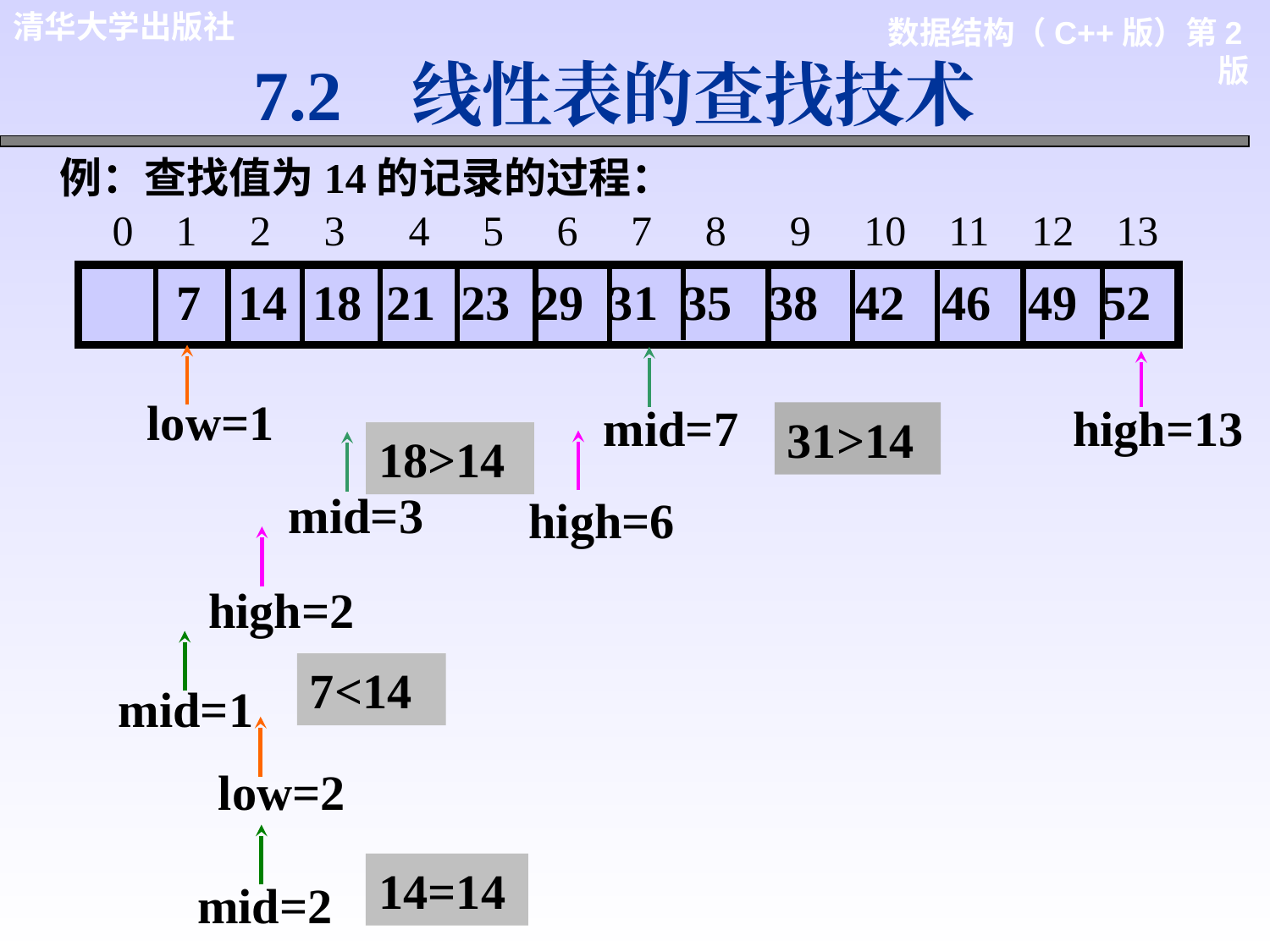

7.2   线性表的查找技术
例：查找值为14的记录的过程：
0    1     2     3      4     5     6     7     8      9     10    11    12    13
       7   14  18  21  23  29  31  35   38   42   46   49  52
low=1
mid=7
high=13
31>14
18>14
high=6
mid=3
high=2
mid=1
7<14
low=2
mid=2
14=14